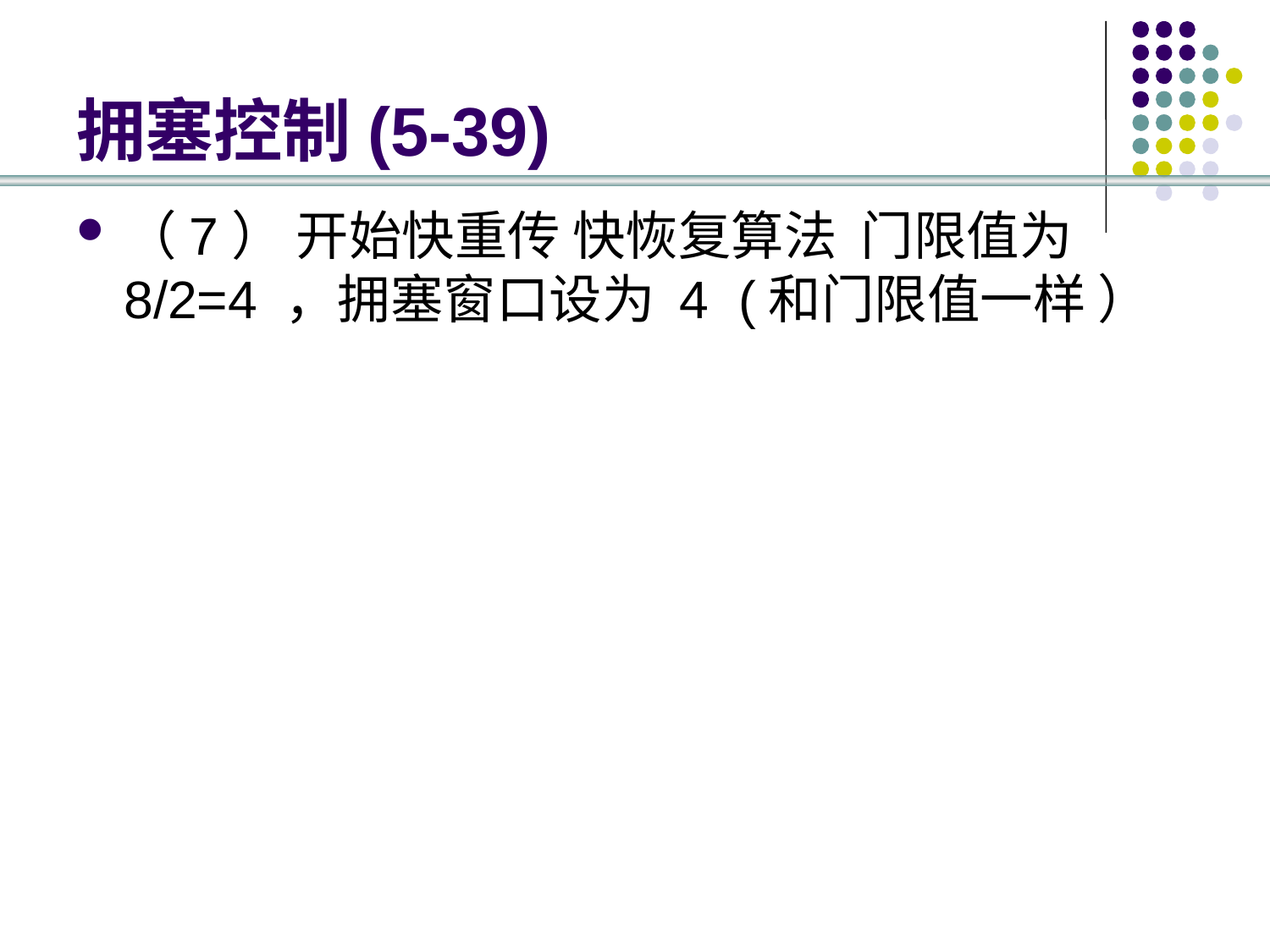

# 拥塞控制(5-39)
（7） 开始快重传 快恢复算法  门限值为8/2=4 ，拥塞窗口设为 4  (和门限值一样 ）